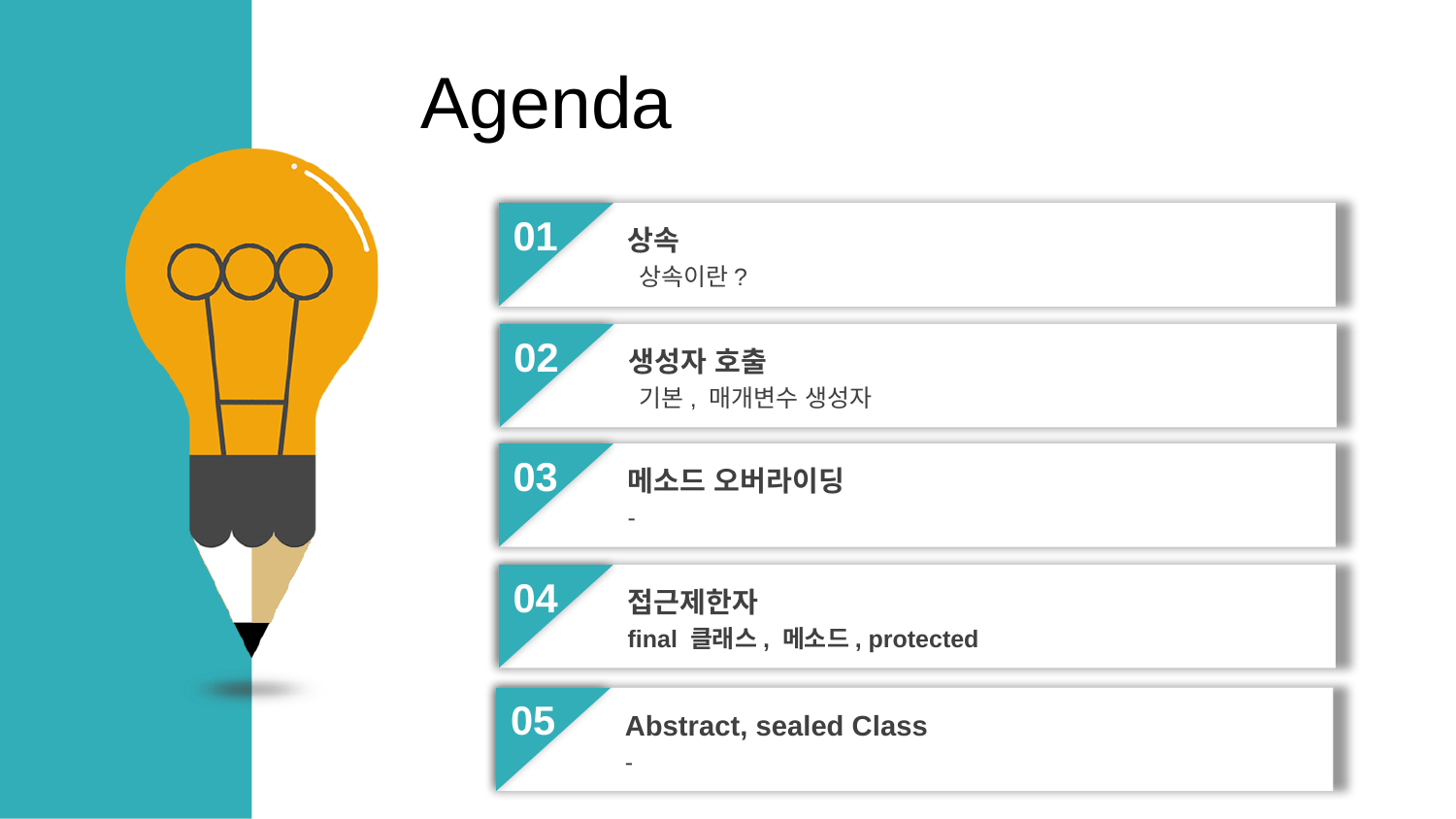

Agenda

01
상속
 상속이란?

02
생성자 호출
 기본, 매개변수 생성자

03
메소드 오버라이딩
-

04
접근제한자
final 클래스, 메소드, protected

05
Abstract, sealed Class
-